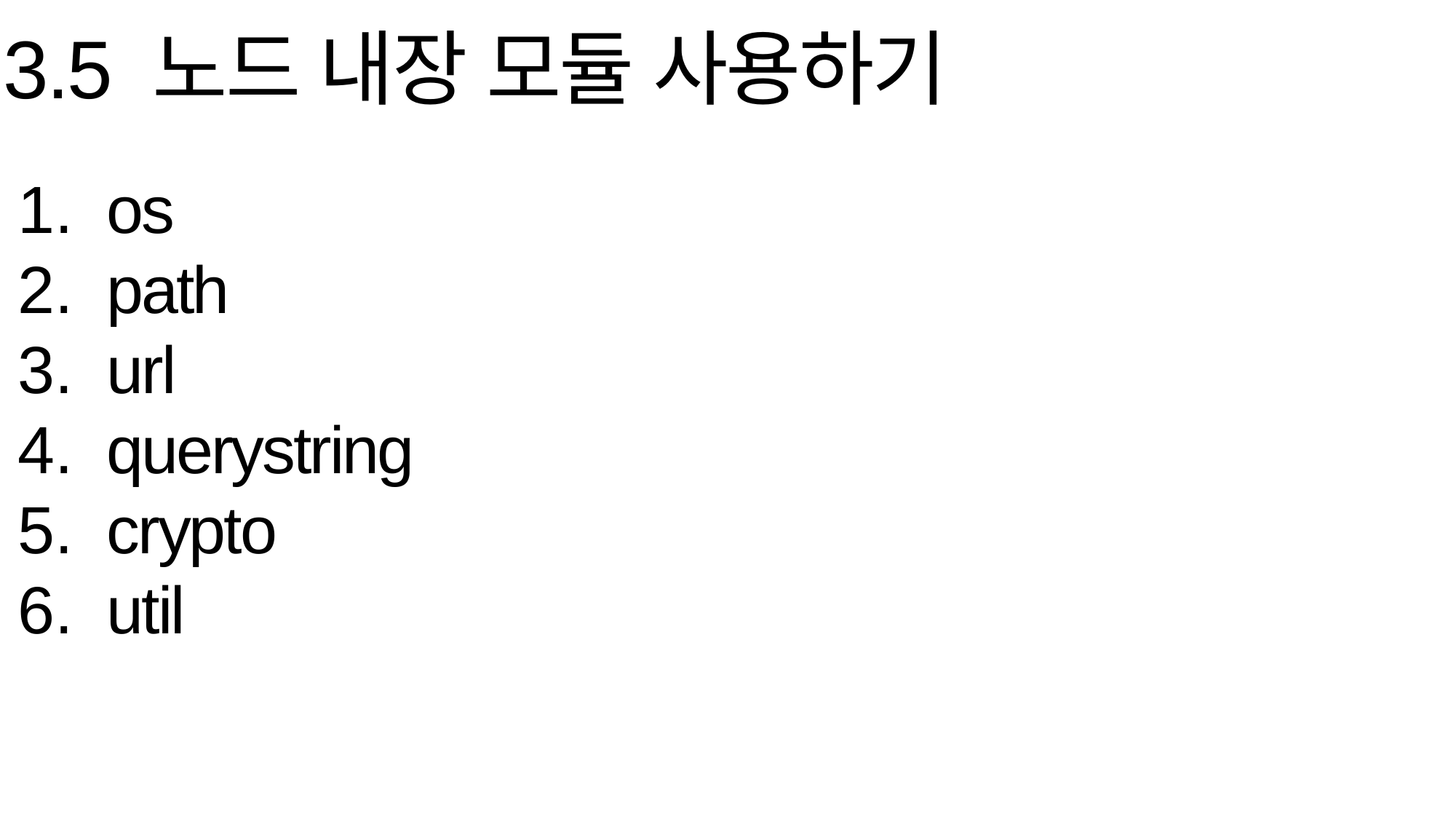

3.5 노드 내장 모듈 사용하기
os
path
url
querystring
crypto
util